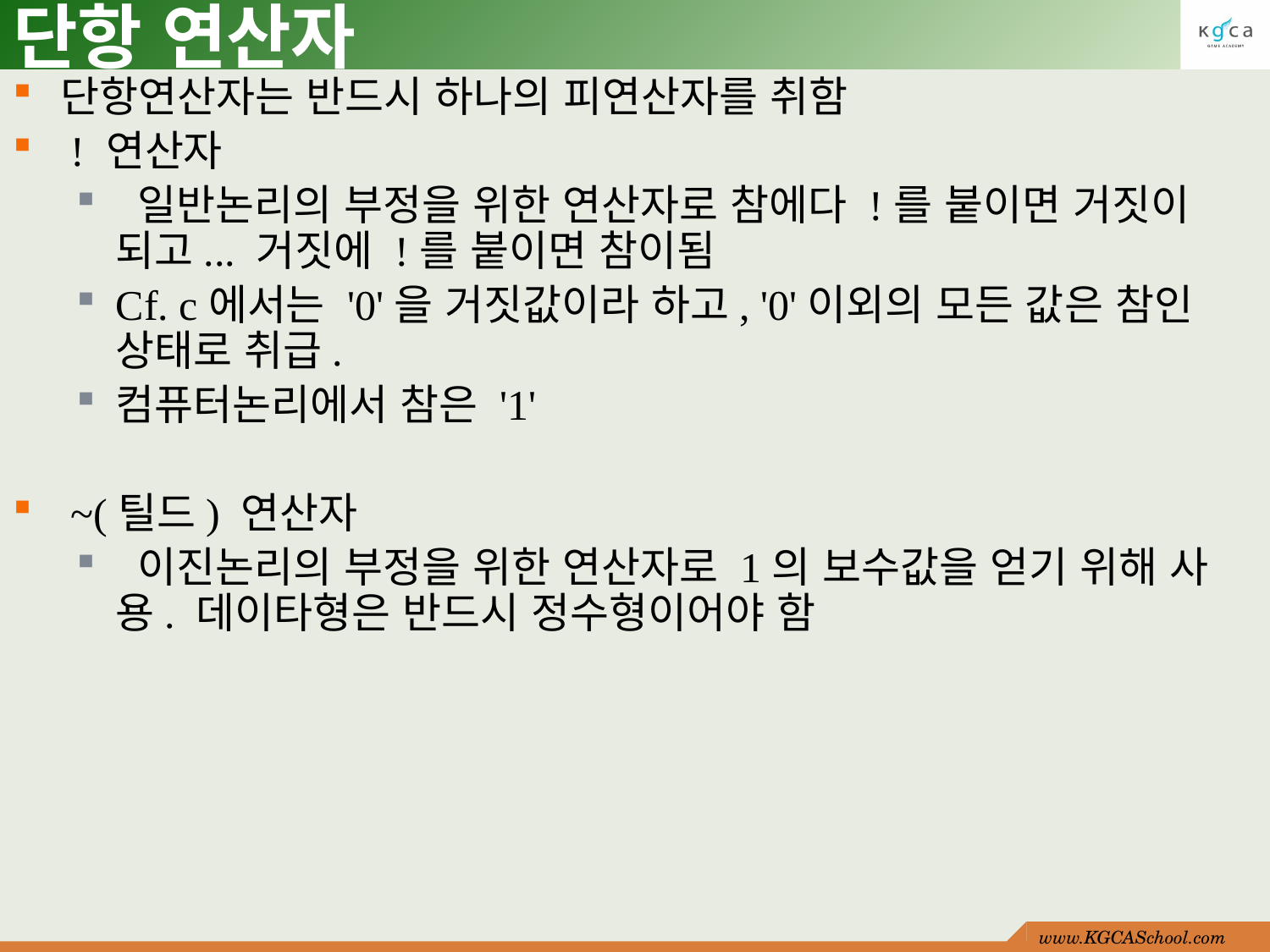

# 단항 연산자
단항연산자는 반드시 하나의 피연산자를 취함
 ! 연산자
 일반논리의 부정을 위한 연산자로 참에다 !를 붙이면 거짓이 되고... 거짓에 !를 붙이면 참이됨
Cf. c에서는 '0'을 거짓값이라 하고, '0'이외의 모든 값은 참인 상태로 취급.
컴퓨터논리에서 참은 '1'

 ~(틸드) 연산자
 이진논리의 부정을 위한 연산자로 1의 보수값을 얻기 위해 사용. 데이타형은 반드시 정수형이어야 함